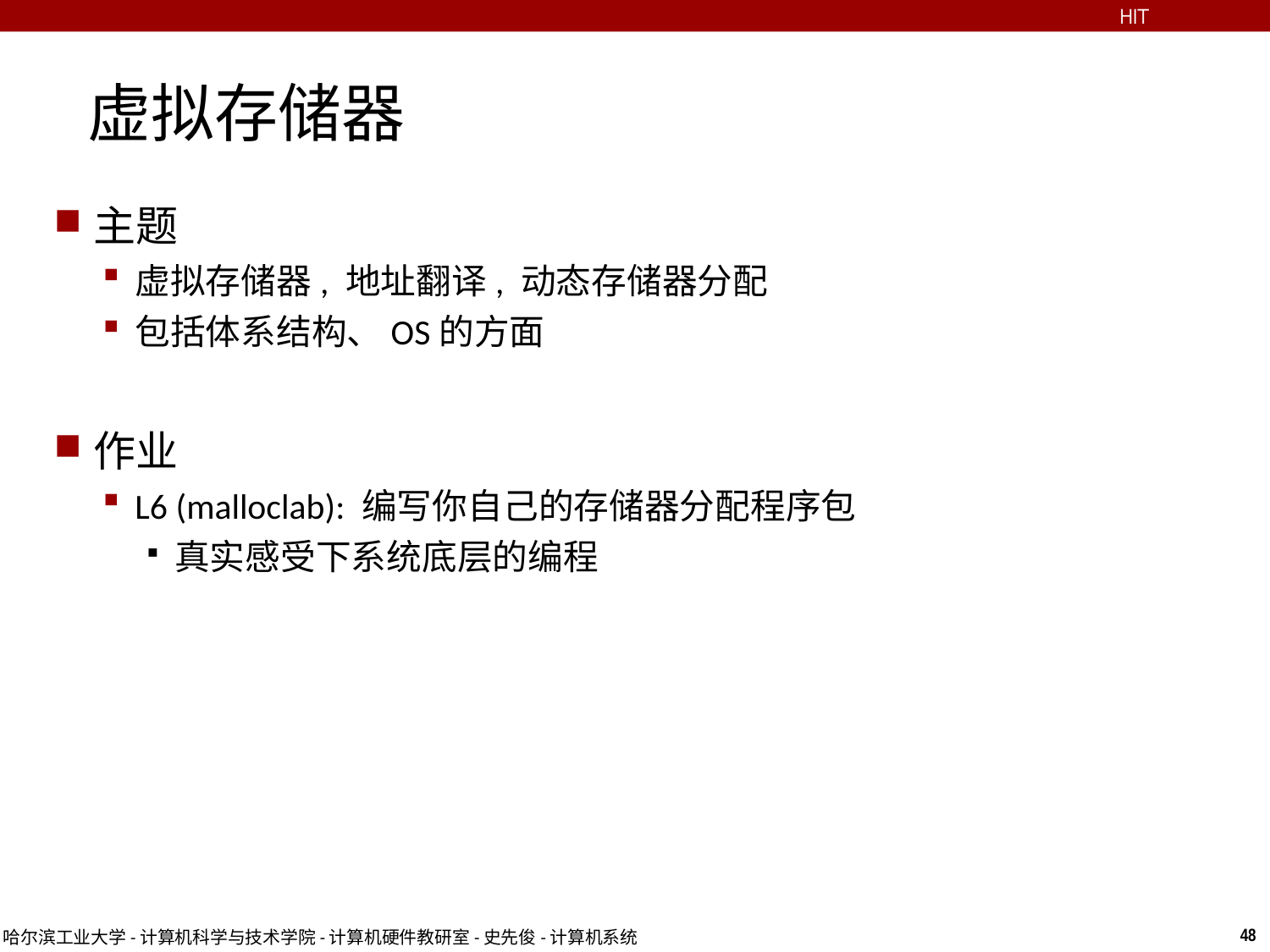

HIT
# 虚拟存储器
主题
虚拟存储器, 地址翻译, 动态存储器分配
包括体系结构、OS的方面

作业
L6 (malloclab): 编写你自己的存储器分配程序包
真实感受下系统底层的编程